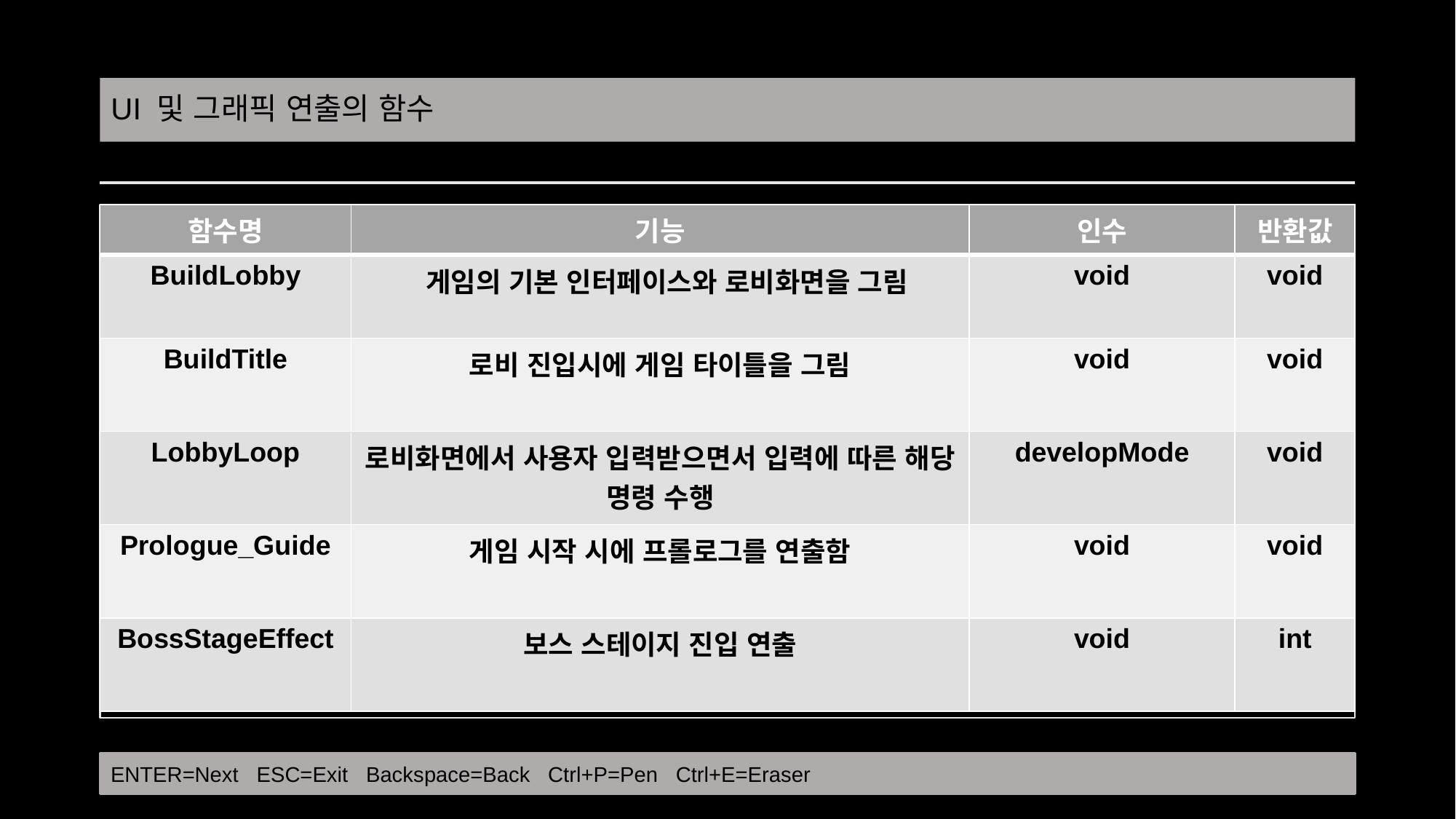

# UI 및 그래픽 연출의 함수
| 함수명 | 기능 | 인수 | 반환값 |
| --- | --- | --- | --- |
| BuildLobby | 게임의 기본 인터페이스와 로비화면을 그림 | void | void |
| BuildTitle | 로비 진입시에 게임 타이틀을 그림 | void | void |
| LobbyLoop | 로비화면에서 사용자 입력받으면서 입력에 따른 해당 명령 수행 | developMode | void |
| Prologue\_Guide | 게임 시작 시에 프롤로그를 연출함 | void | void |
| BossStageEffect | 보스 스테이지 진입 연출 | void | int |